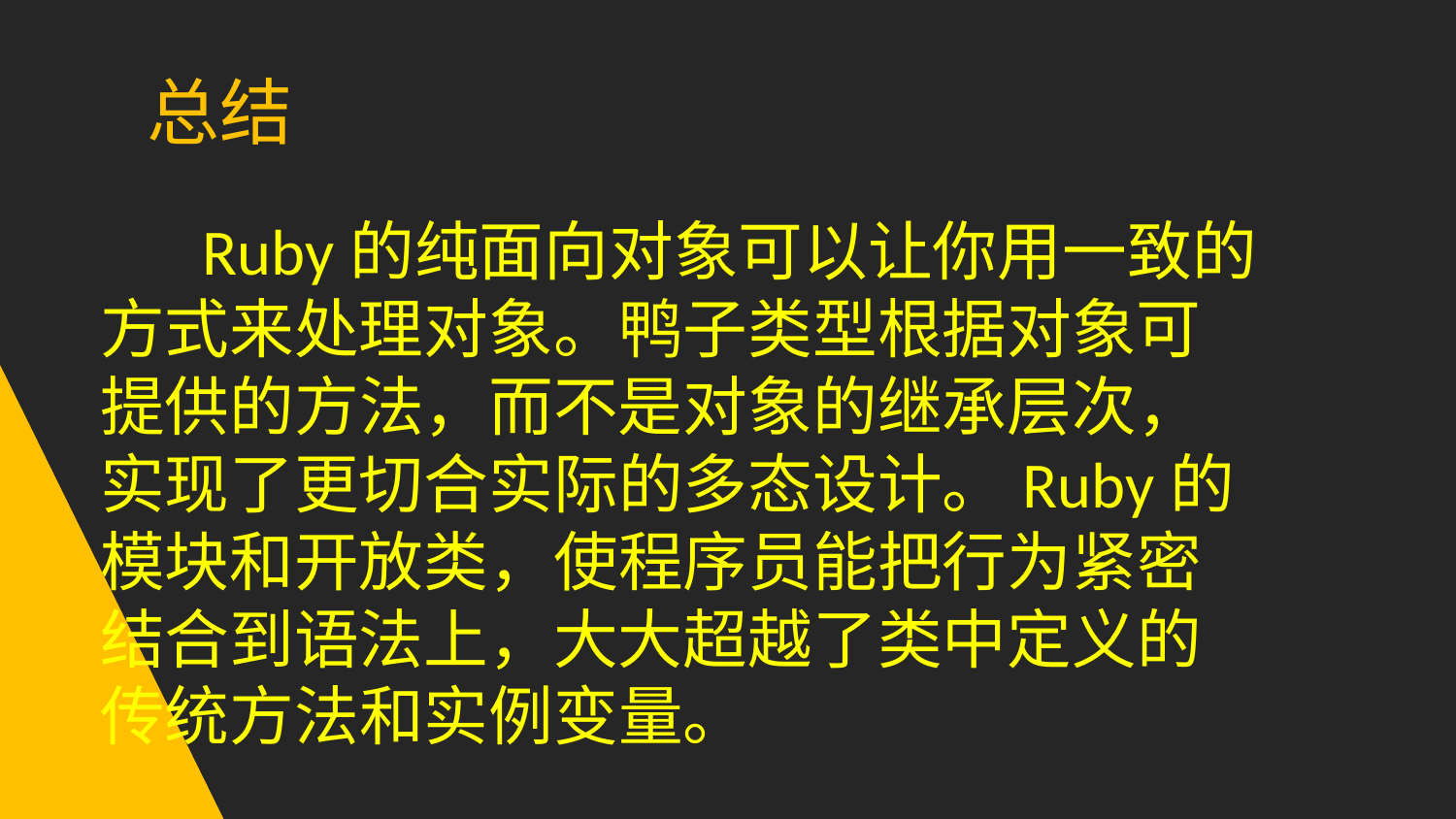

总结

       Ruby的纯面向对象可以让你用一致的方式来处理对象。鸭子类型根据对象可提供的方法，而不是对象的继承层次，实现了更切合实际的多态设计。Ruby的模块和开放类，使程序员能把行为紧密结合到语法上，大大超越了类中定义的传统方法和实例变量。